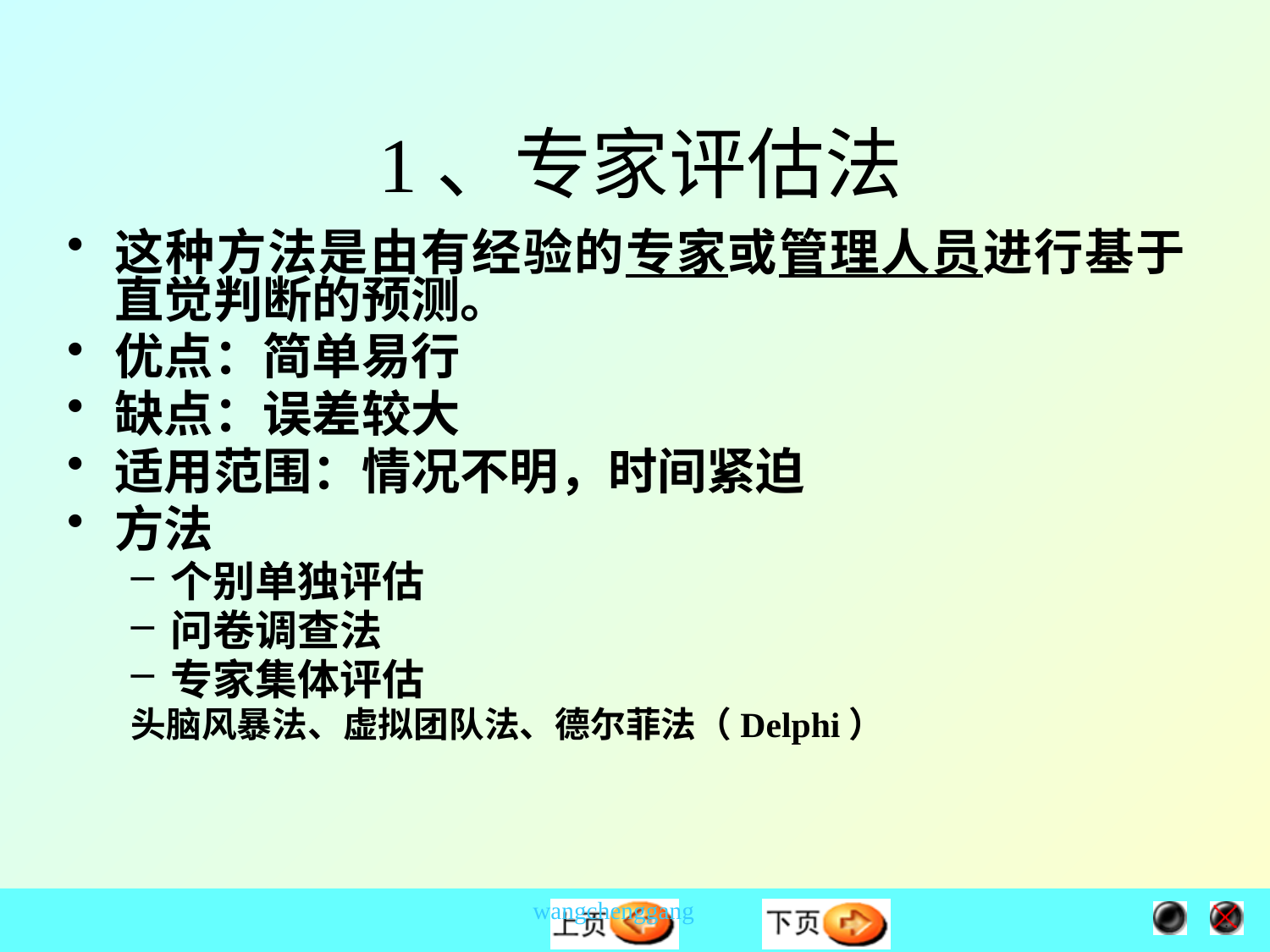

# 1、专家评估法
这种方法是由有经验的专家或管理人员进行基于直觉判断的预测。
优点：简单易行
缺点：误差较大
适用范围：情况不明，时间紧迫
方法
个别单独评估
问卷调查法
专家集体评估
头脑风暴法、虚拟团队法、德尔菲法（Delphi）
wangchenggang